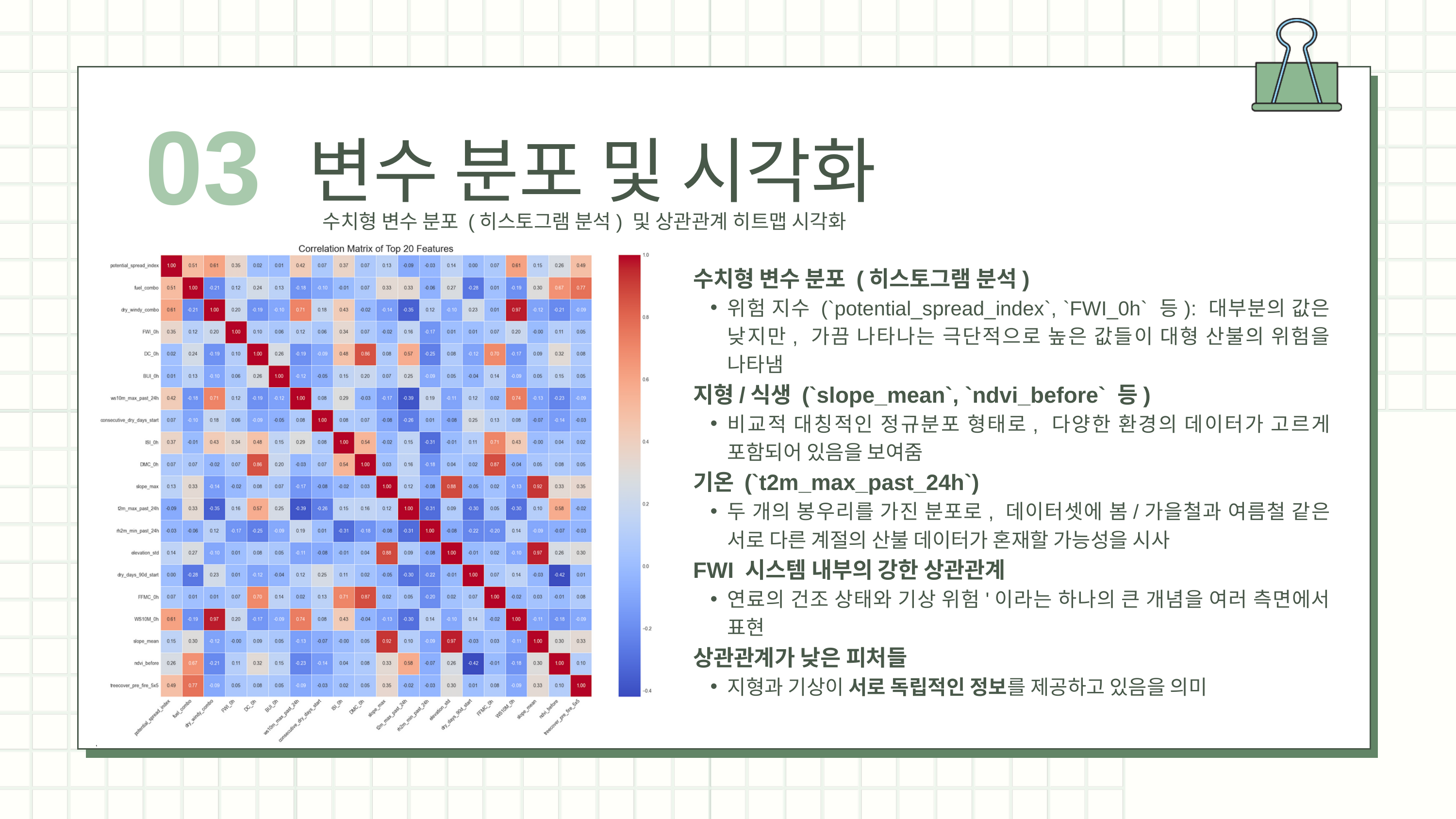

03
변수 분포 및 시각화
수치형 변수 분포 (히스토그램 분석) 및 상관관계 히트맵 시각화

수치형 변수 분포 (히스토그램 분석)
위험 지수 (`potential_spread_index`, `FWI_0h` 등): 대부분의 값은 낮지만, 가끔 나타나는 극단적으로 높은 값들이 대형 산불의 위험을 나타냄
지형/식생 (`slope_mean`, `ndvi_before` 등)
비교적 대칭적인 정규분포 형태로, 다양한 환경의 데이터가 고르게 포함되어 있음을 보여줌
기온 (`t2m_max_past_24h`)
두 개의 봉우리를 가진 분포로, 데이터셋에 봄/가을철과 여름철 같은 서로 다른 계절의 산불 데이터가 혼재할 가능성을 시사
FWI 시스템 내부의 강한 상관관계
연료의 건조 상태와 기상 위험'이라는 하나의 큰 개념을 여러 측면에서 표현
상관관계가 낮은 피처들
지형과 기상이 서로 독립적인 정보를 제공하고 있음을 의미